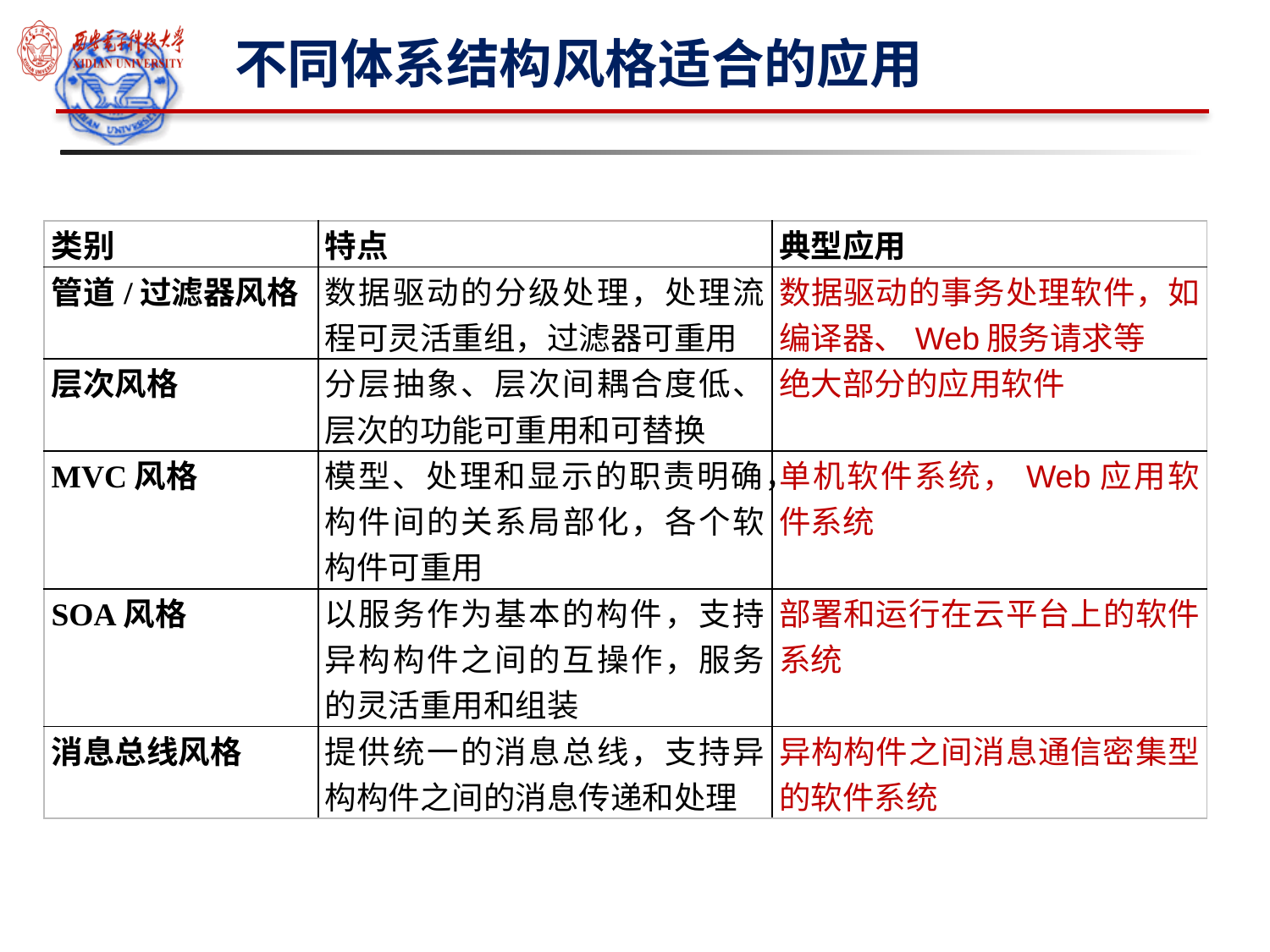

# 不同体系结构风格适合的应用
| 类别 | 特点 | 典型应用 |
| --- | --- | --- |
| 管道/过滤器风格 | 数据驱动的分级处理，处理流程可灵活重组，过滤器可重用 | 数据驱动的事务处理软件，如编译器、Web服务请求等 |
| 层次风格 | 分层抽象、层次间耦合度低、层次的功能可重用和可替换 | 绝大部分的应用软件 |
| MVC风格 | 模型、处理和显示的职责明确，构件间的关系局部化，各个软构件可重用 | 单机软件系统，Web应用软件系统 |
| SOA风格 | 以服务作为基本的构件，支持异构构件之间的互操作，服务的灵活重用和组装 | 部署和运行在云平台上的软件系统 |
| 消息总线风格 | 提供统一的消息总线，支持异构构件之间的消息传递和处理 | 异构构件之间消息通信密集型的软件系统 |